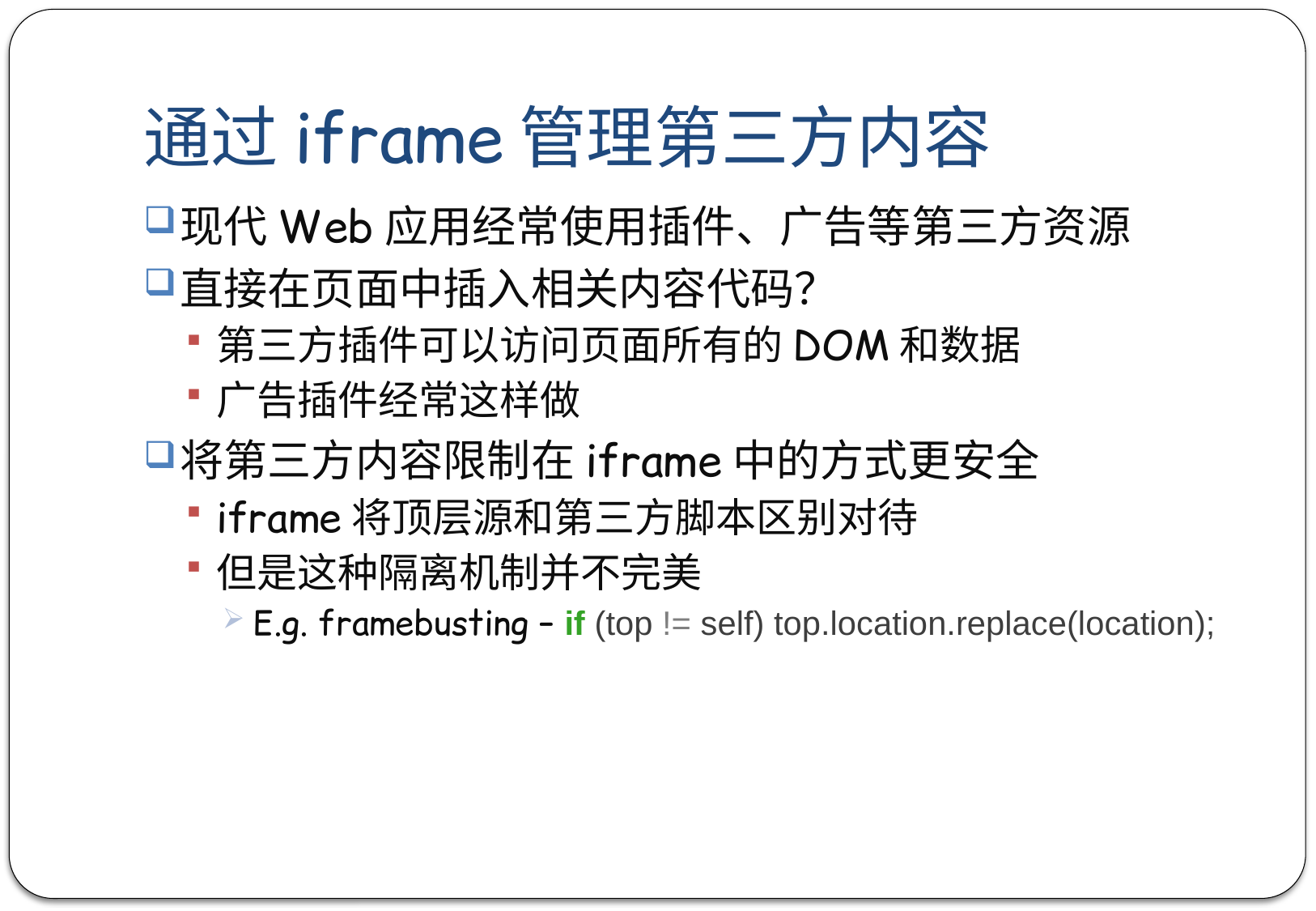

# 通过iframe管理第三方内容
现代Web应用经常使用插件、广告等第三方资源
直接在页面中插入相关内容代码？
第三方插件可以访问页面所有的DOM和数据
广告插件经常这样做
将第三方内容限制在iframe中的方式更安全
iframe将顶层源和第三方脚本区别对待
但是这种隔离机制并不完美
E.g. framebusting – if (top != self) top.location.replace(location);